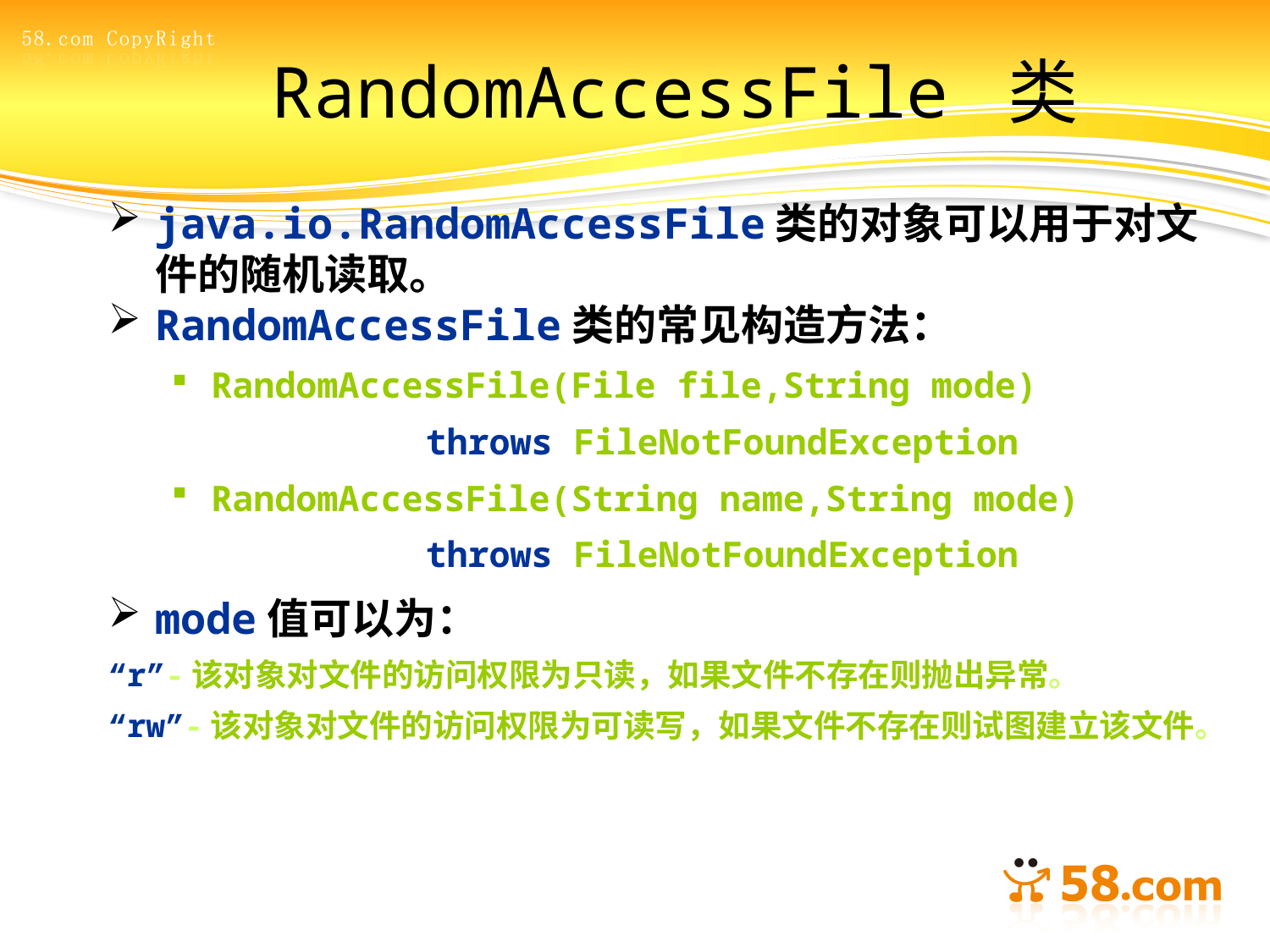

# RandomAccessFile 类
java.io.RandomAccessFile类的对象可以用于对文件的随机读取。
RandomAccessFile类的常见构造方法：
RandomAccessFile(File file,String mode)
            throws FileNotFoundException
RandomAccessFile(String name,String mode)
            throws FileNotFoundException
mode值可以为：
“r”-该对象对文件的访问权限为只读，如果文件不存在则抛出异常。
“rw”-该对象对文件的访问权限为可读写，如果文件不存在则试图建立该文件。